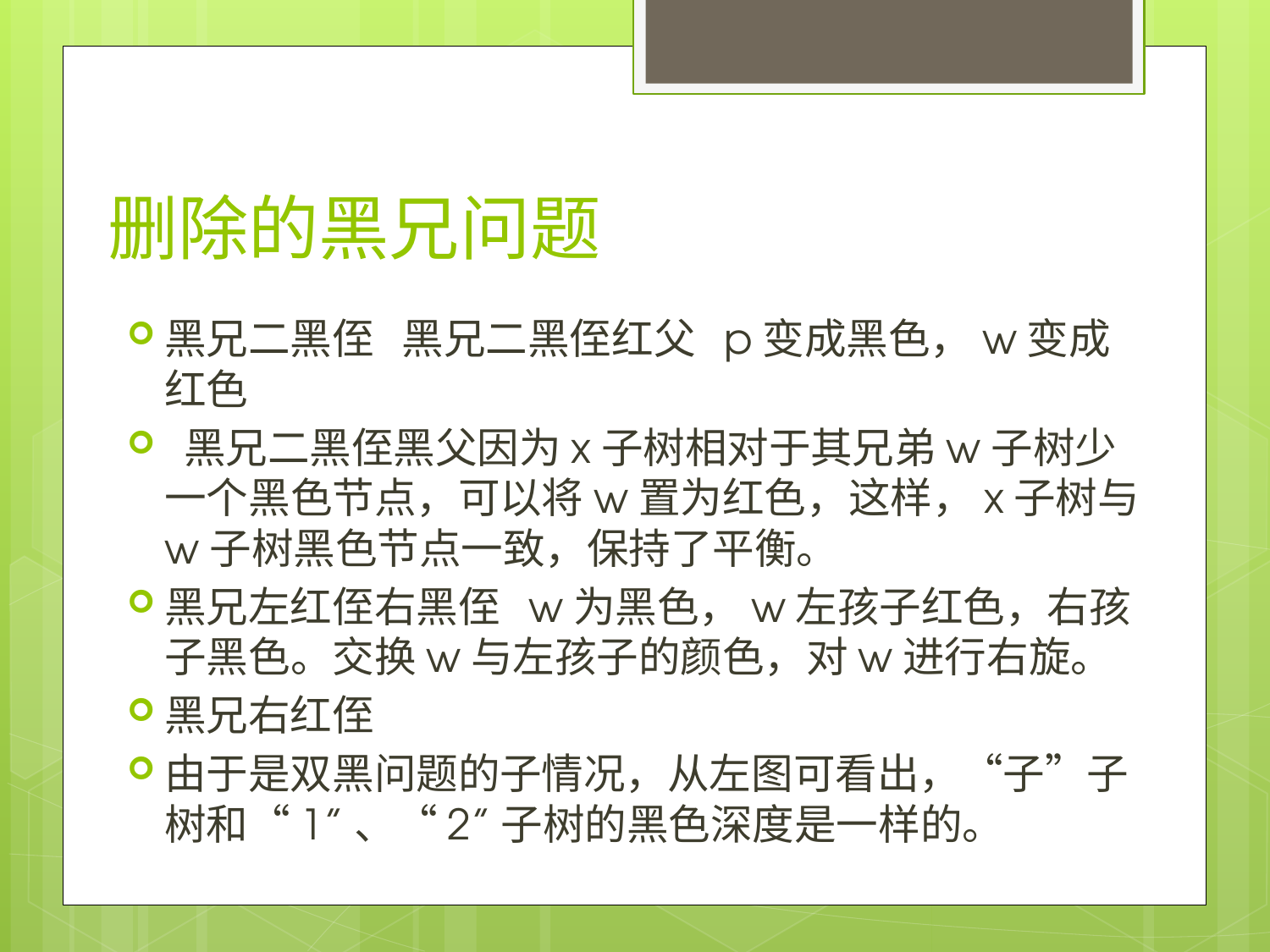

# 删除的黑兄问题
黑兄二黑侄   黑兄二黑侄红父  p变成黑色，w变成红色
 黑兄二黑侄黑父因为x子树相对于其兄弟w子树少一个黑色节点，可以将w置为红色，这样，x子树与w子树黑色节点一致，保持了平衡。
黑兄左红侄右黑侄  w为黑色，w左孩子红色，右孩子黑色。交换w与左孩子的颜色，对w进行右旋。
黑兄右红侄
由于是双黑问题的子情况，从左图可看出，“子”子树和“1”、“2”子树的黑色深度是一样的。